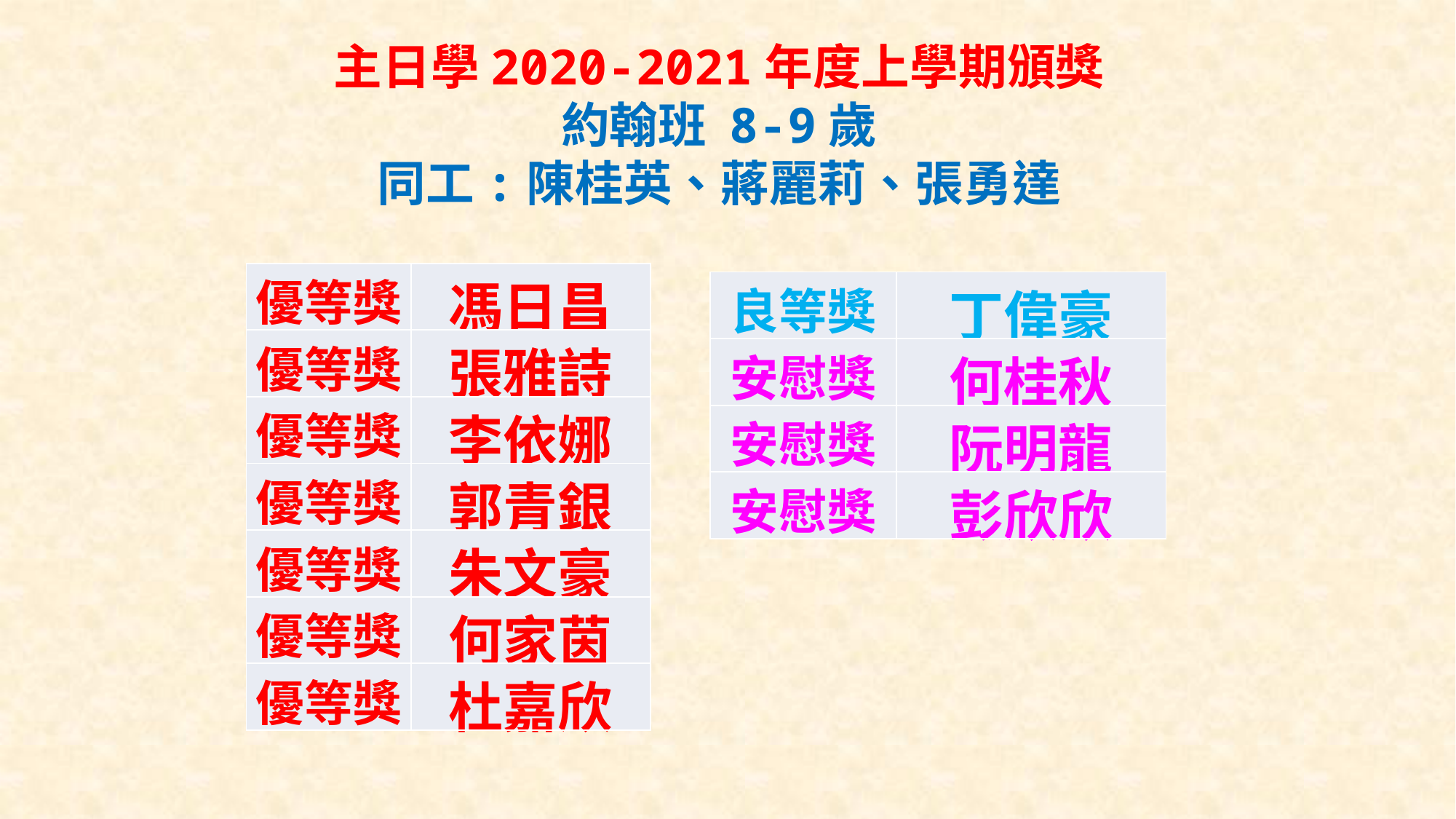

主日學2020-2021年度上學期頒獎
約翰班 8-9歲
同工:陳桂英、蔣麗莉、張勇達

| 優等獎 | 馮日昌 |
| --- | --- |
| 優等獎 | 張雅詩 |
| 優等獎 | 李依娜 |
| 優等獎 | 郭青銀 |
| 優等獎 | 朱文豪 |
| 優等獎 | 何家茵 |
| 優等獎 | 杜嘉欣 |
| 良等獎 | 丁偉豪 |
| --- | --- |
| 安慰獎 | 何桂秋 |
| 安慰獎 | 阮明龍 |
| 安慰獎 | 彭欣欣 |